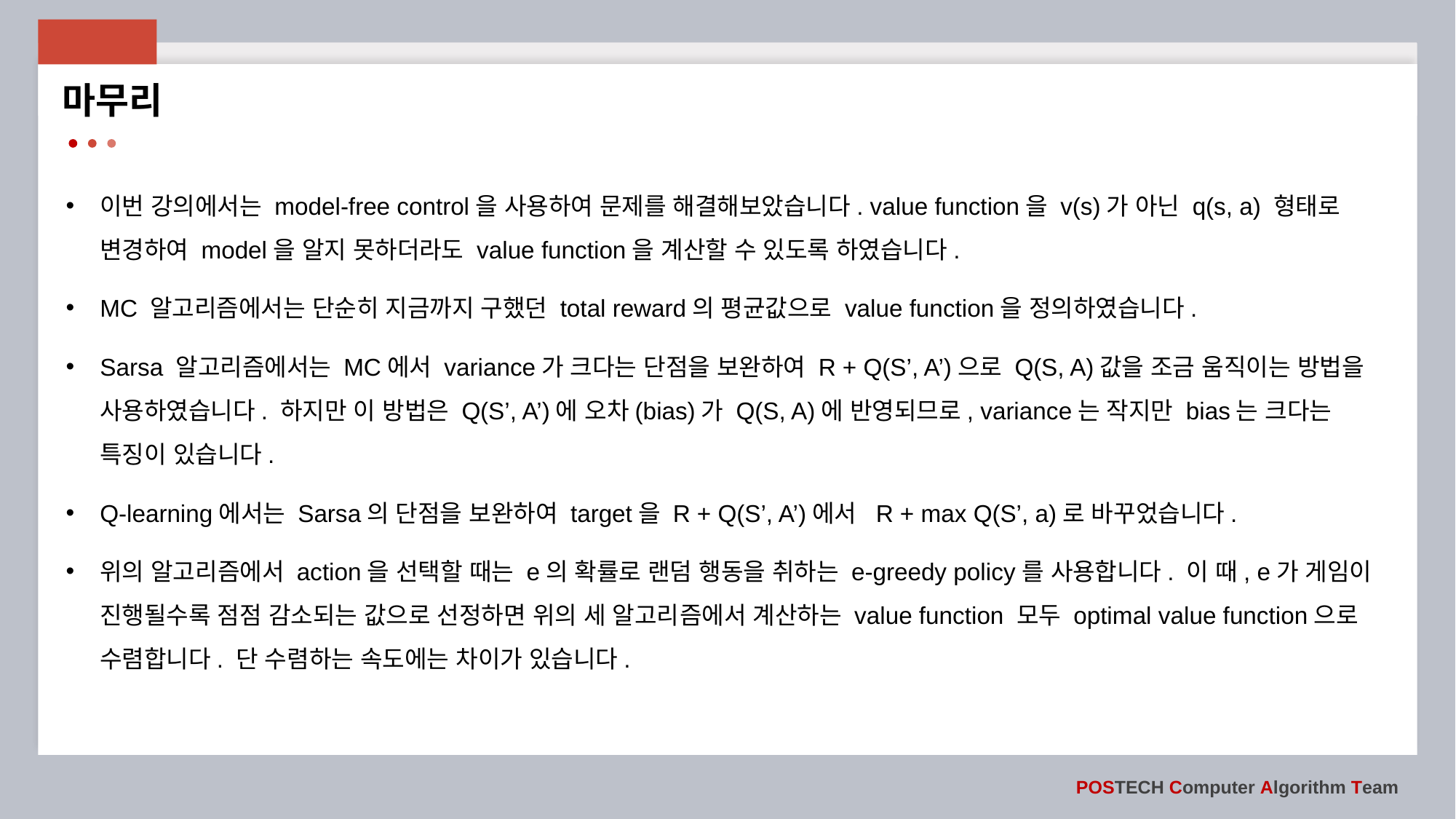

마무리
이번 강의에서는 model-free control을 사용하여 문제를 해결해보았습니다. value function을 v(s)가 아닌 q(s, a) 형태로 변경하여 model을 알지 못하더라도 value function을 계산할 수 있도록 하였습니다.
MC 알고리즘에서는 단순히 지금까지 구했던 total reward의 평균값으로 value function을 정의하였습니다.
Sarsa 알고리즘에서는 MC에서 variance가 크다는 단점을 보완하여 R + Q(S’, A’)으로 Q(S, A)값을 조금 움직이는 방법을 사용하였습니다. 하지만 이 방법은 Q(S’, A’)에 오차(bias)가 Q(S, A)에 반영되므로, variance는 작지만 bias는 크다는 특징이 있습니다.
Q-learning에서는 Sarsa의 단점을 보완하여 target을 R + Q(S’, A’)에서  R + max Q(S’, a)로 바꾸었습니다.
위의 알고리즘에서 action을 선택할 때는 e의 확률로 랜덤 행동을 취하는 e-greedy policy를 사용합니다. 이 때, e가 게임이 진행될수록 점점 감소되는 값으로 선정하면 위의 세 알고리즘에서 계산하는 value function 모두 optimal value function으로 수렴합니다. 단 수렴하는 속도에는 차이가 있습니다.